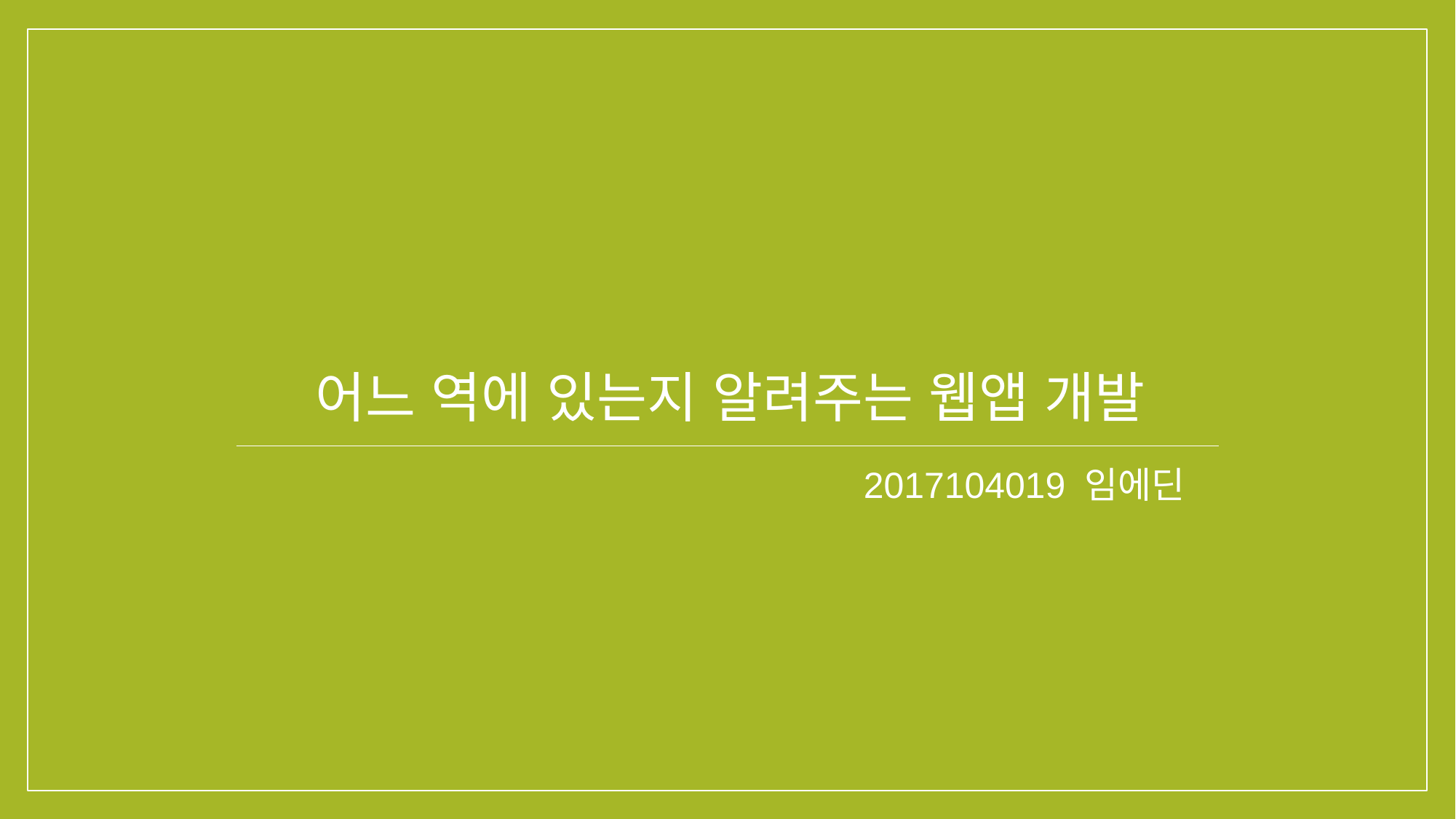

어느 역에 있는지 알려주는 웹앱 개발
2017104019 임에딘